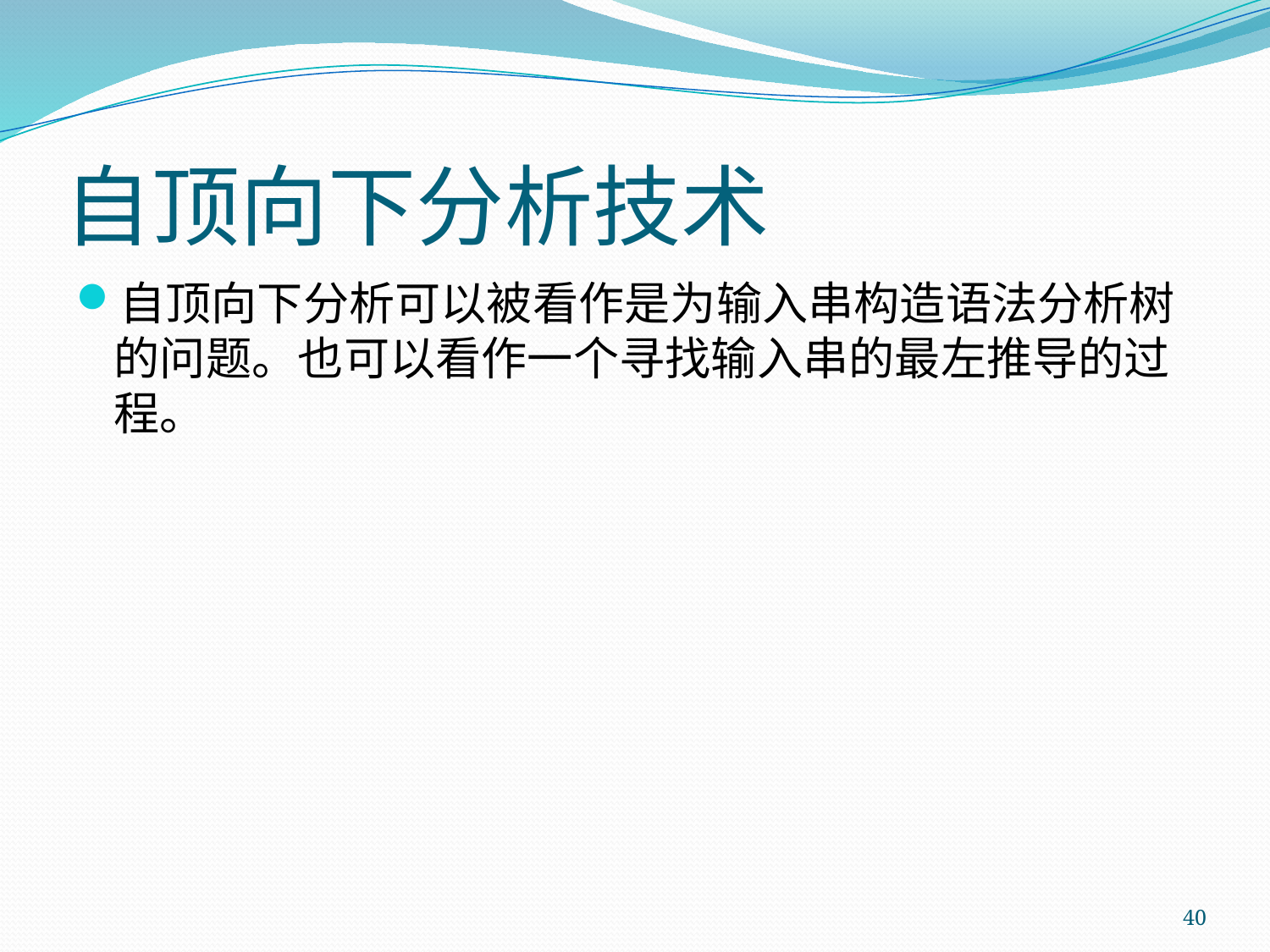

# 自顶向下分析技术
自顶向下分析可以被看作是为输入串构造语法分析树的问题。也可以看作一个寻找输入串的最左推导的过程。
40